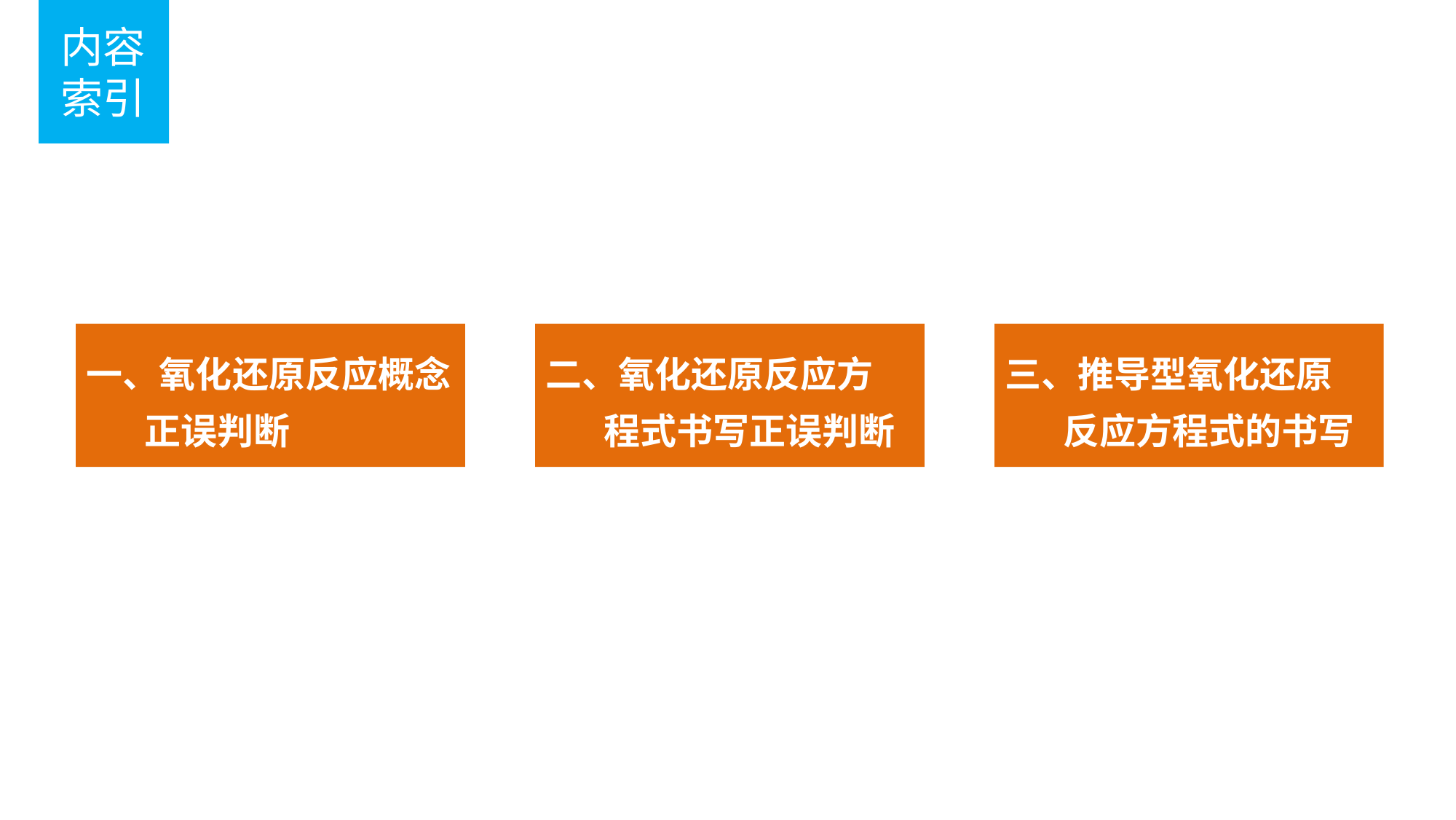

内容索引
二、氧化还原反应方
      程式书写正误判断
一、氧化还原反应概念
      正误判断
三、推导型氧化还原
      反应方程式的书写